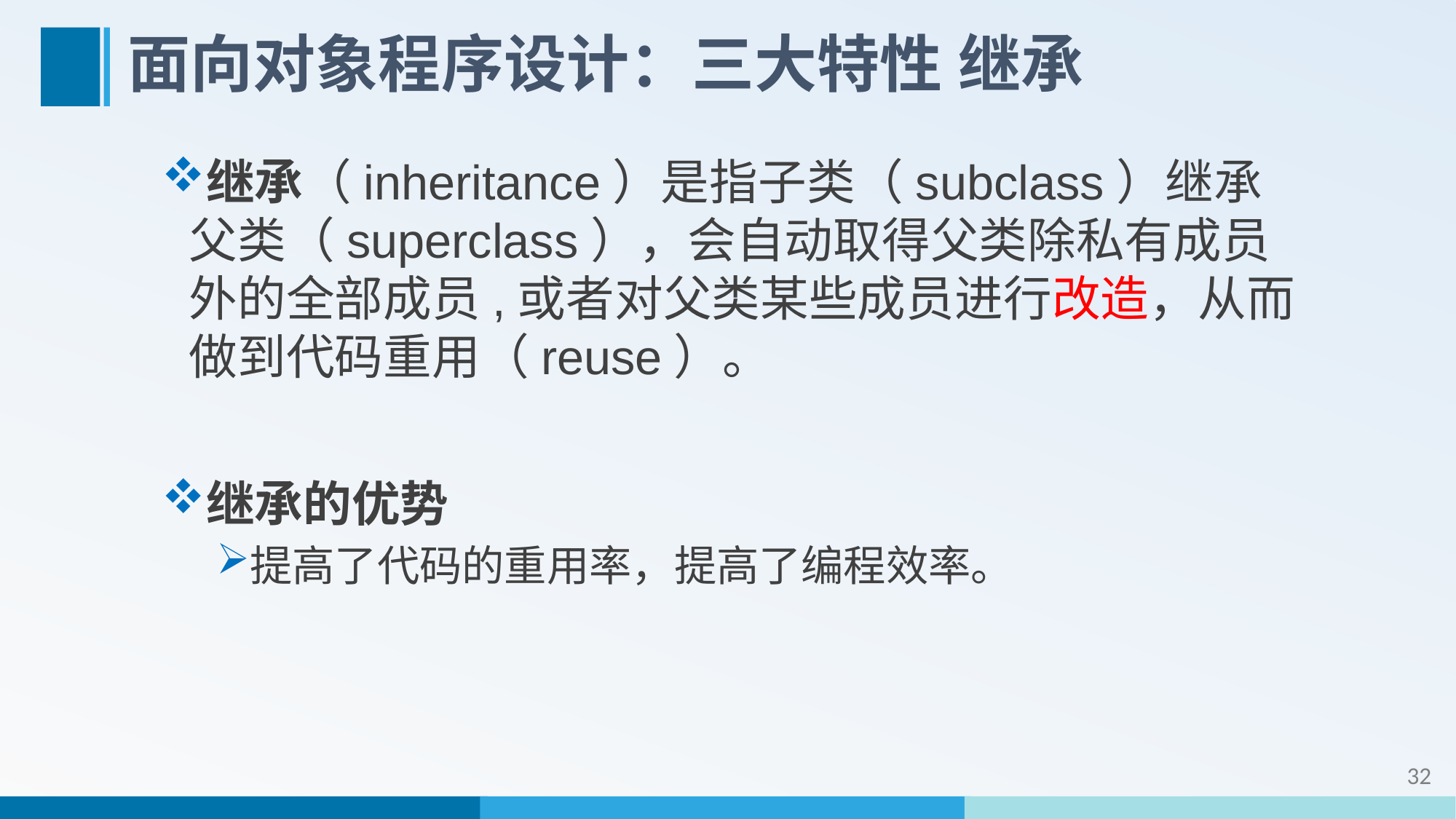

# 面向对象程序设计：三大特性 继承
继承（inheritance）是指子类（subclass）继承父类（superclass），会自动取得父类除私有成员外的全部成员,或者对父类某些成员进行改造，从而做到代码重用（reuse）。

继承的优势
提高了代码的重用率，提高了编程效率。